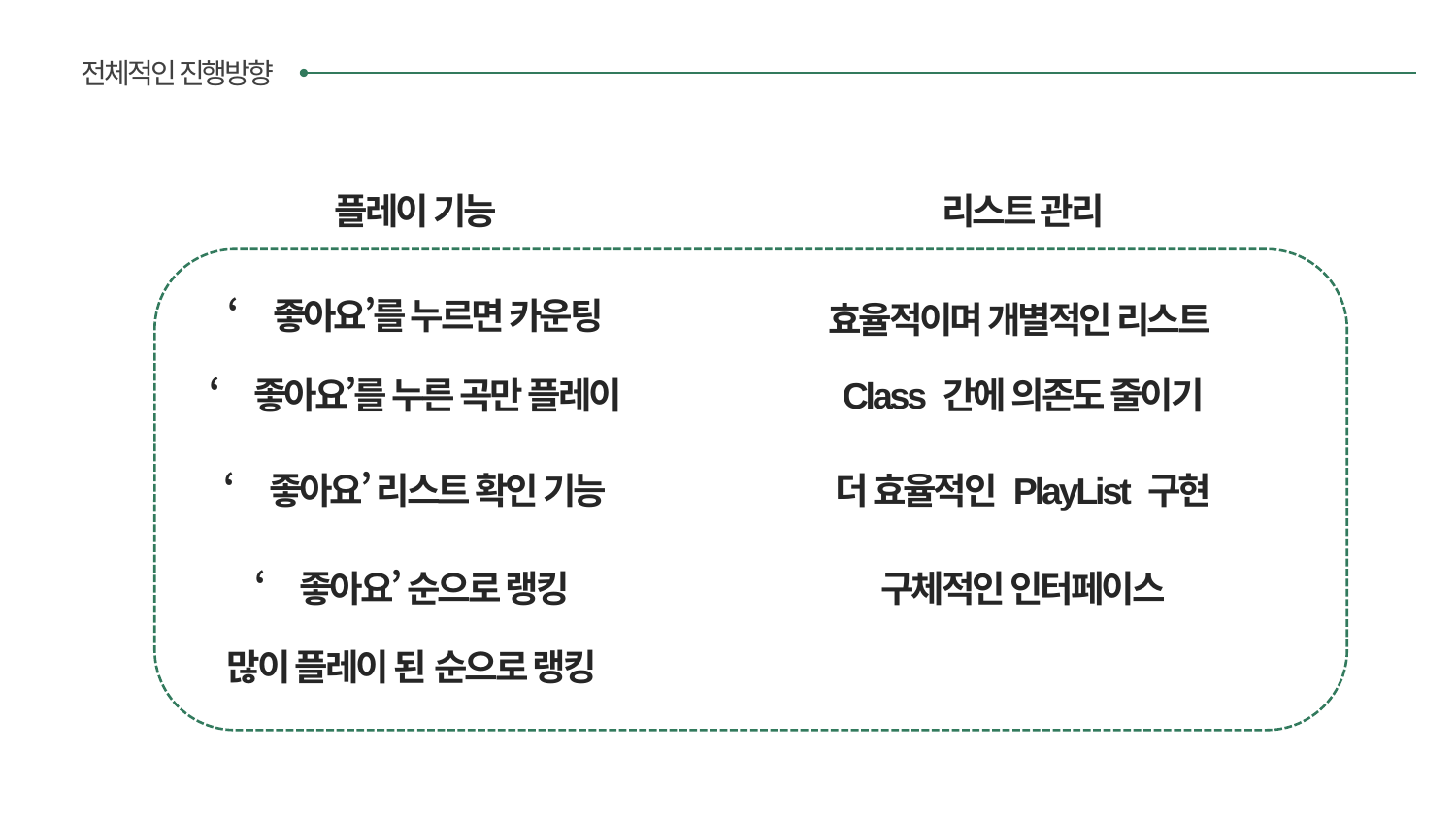

전체적인 진행방향
플레이 기능
리스트 관리

‘좋아요’를 누르면 카운팅
효율적이며 개별적인 리스트
‘좋아요’를 누른 곡만 플레이
Class 간에 의존도 줄이기
‘좋아요’ 리스트 확인 기능
더 효율적인 PlayList 구현
‘좋아요’ 순으로 랭킹
구체적인 인터페이스
많이 플레이 된 순으로 랭킹